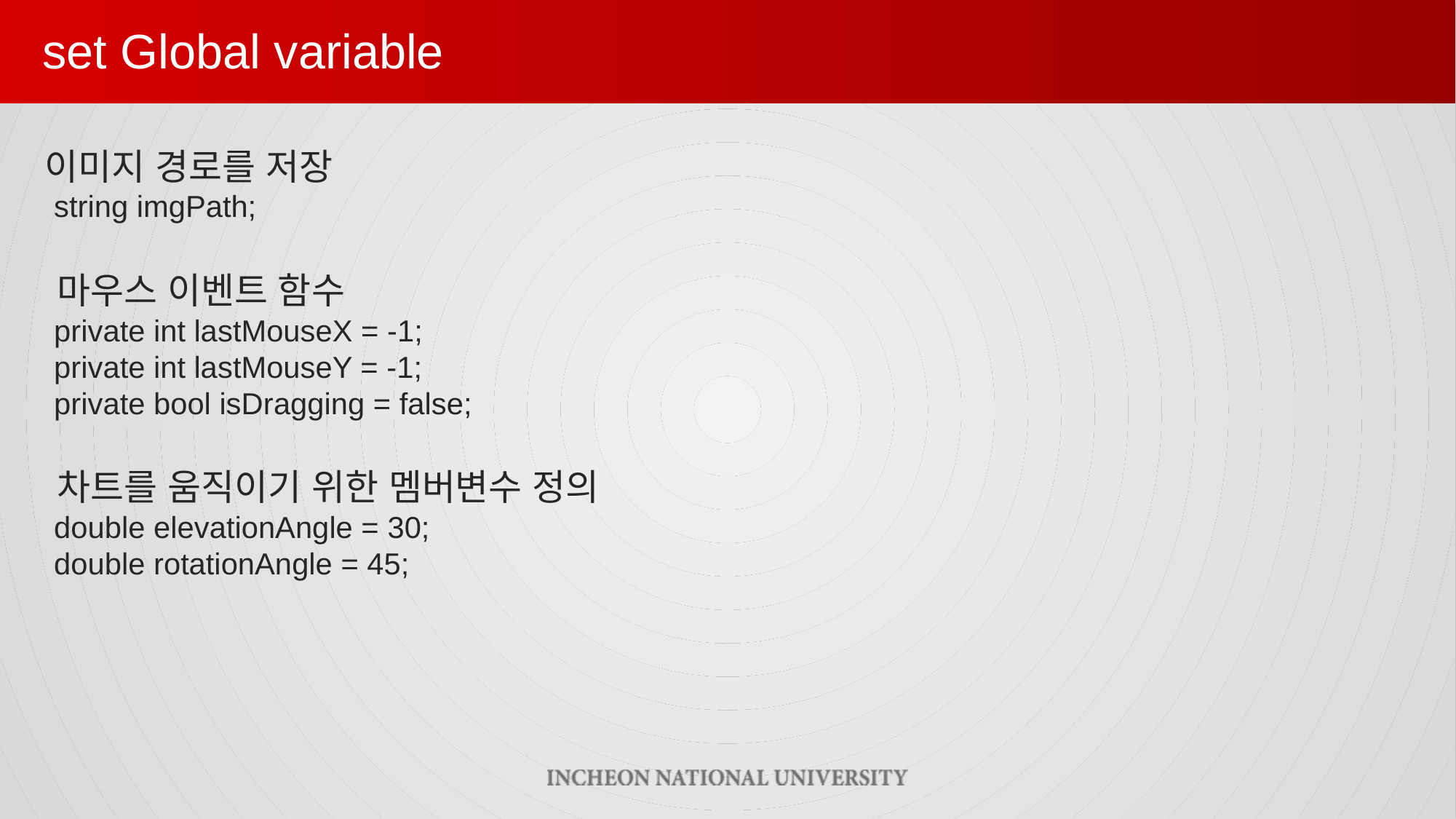

set Global variable

      이미지 경로를 저장
        string imgPath;

      마우스 이벤트 함수
        private int lastMouseX = -1;
        private int lastMouseY = -1;
        private bool isDragging = false;

      차트를 움직이기 위한 멤버변수 정의
        double elevationAngle = 30;
        double rotationAngle = 45;